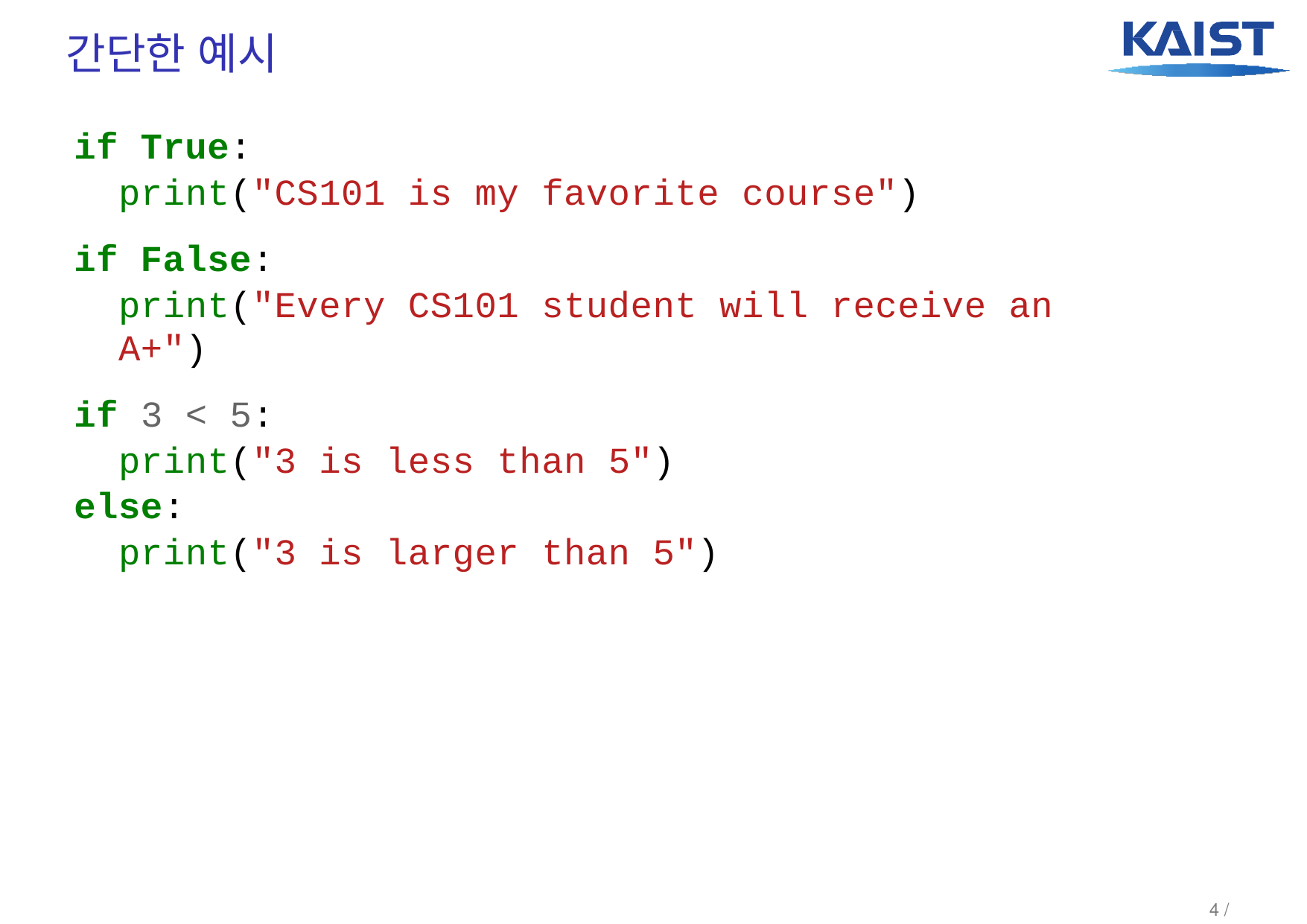

# 간단한 예시

if True:
print("CS101 is my favorite course")
if False:
print("Every CS101 student will receive an A+")
if 3 < 5:
print("3 is less than 5")
else:
print("3 is larger than 5")
4 / 22